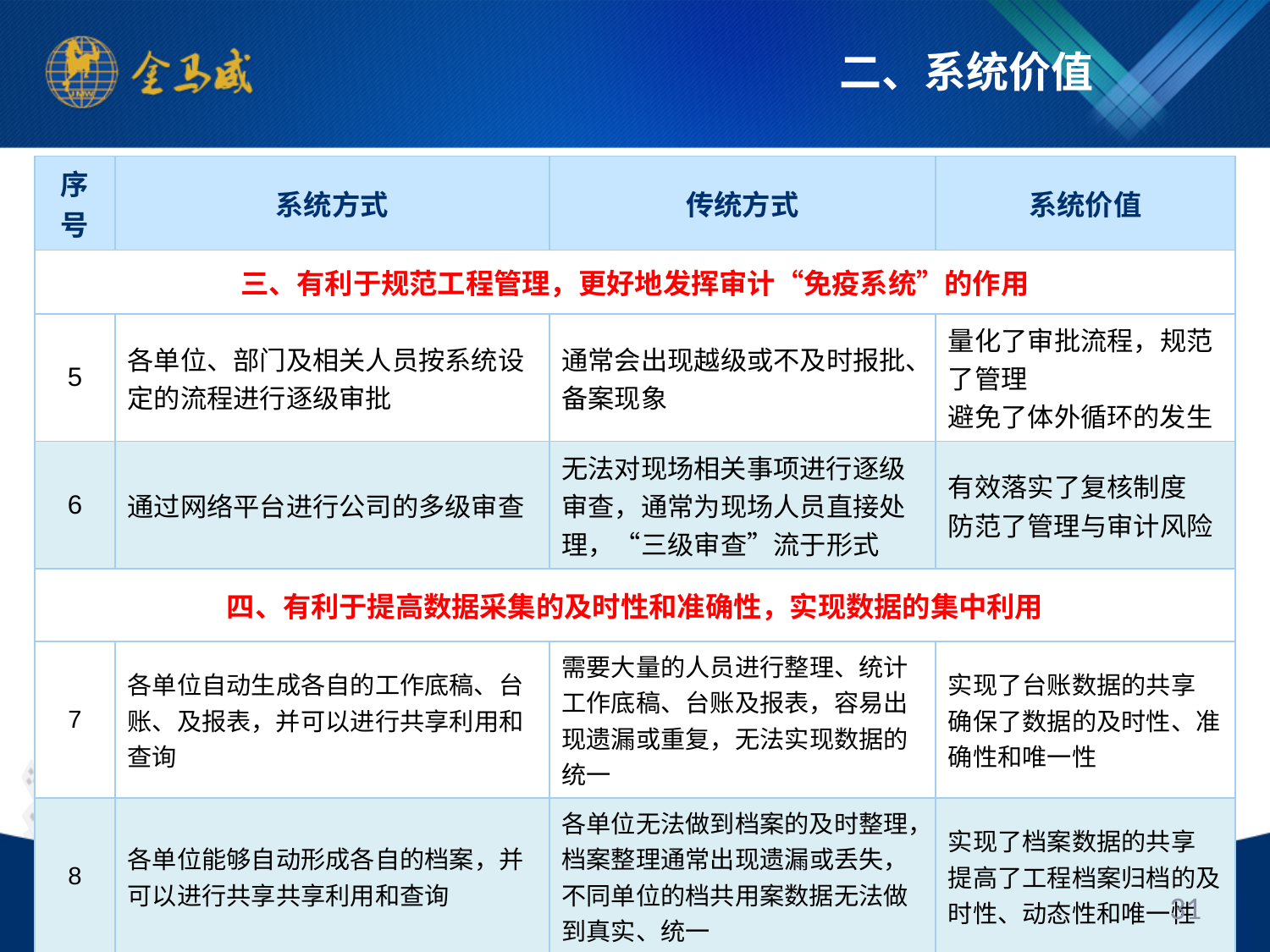

# 二、系统价值
| 序号 | 系统方式 | 传统方式 | 系统价值 |
| --- | --- | --- | --- |
| 三、有利于规范工程管理，更好地发挥审计“免疫系统”的作用 |  |  |  |
| 5 | 各单位、部门及相关人员按系统设定的流程进行逐级审批 | 通常会出现越级或不及时报批、备案现象 | 量化了审批流程，规范了管理 避免了体外循环的发生 |
| 6 | 通过网络平台进行公司的多级审查 | 无法对现场相关事项进行逐级审查，通常为现场人员直接处理，“三级审查”流于形式 | 有效落实了复核制度 防范了管理与审计风险 |
| 四、有利于提高数据采集的及时性和准确性，实现数据的集中利用 |  |  |  |
| 7 | 各单位自动生成各自的工作底稿、台账、及报表，并可以进行共享利用和查询 | 需要大量的人员进行整理、统计工作底稿、台账及报表，容易出现遗漏或重复，无法实现数据的统一 | 实现了台账数据的共享 确保了数据的及时性、准确性和唯一性 |
| 8 | 各单位能够自动形成各自的档案，并可以进行共享共享利用和查询 | 各单位无法做到档案的及时整理，档案整理通常出现遗漏或丢失，不同单位的档共用案数据无法做到真实、统一 | 实现了档案数据的共享 提高了工程档案归档的及时性、动态性和唯一性 |
31